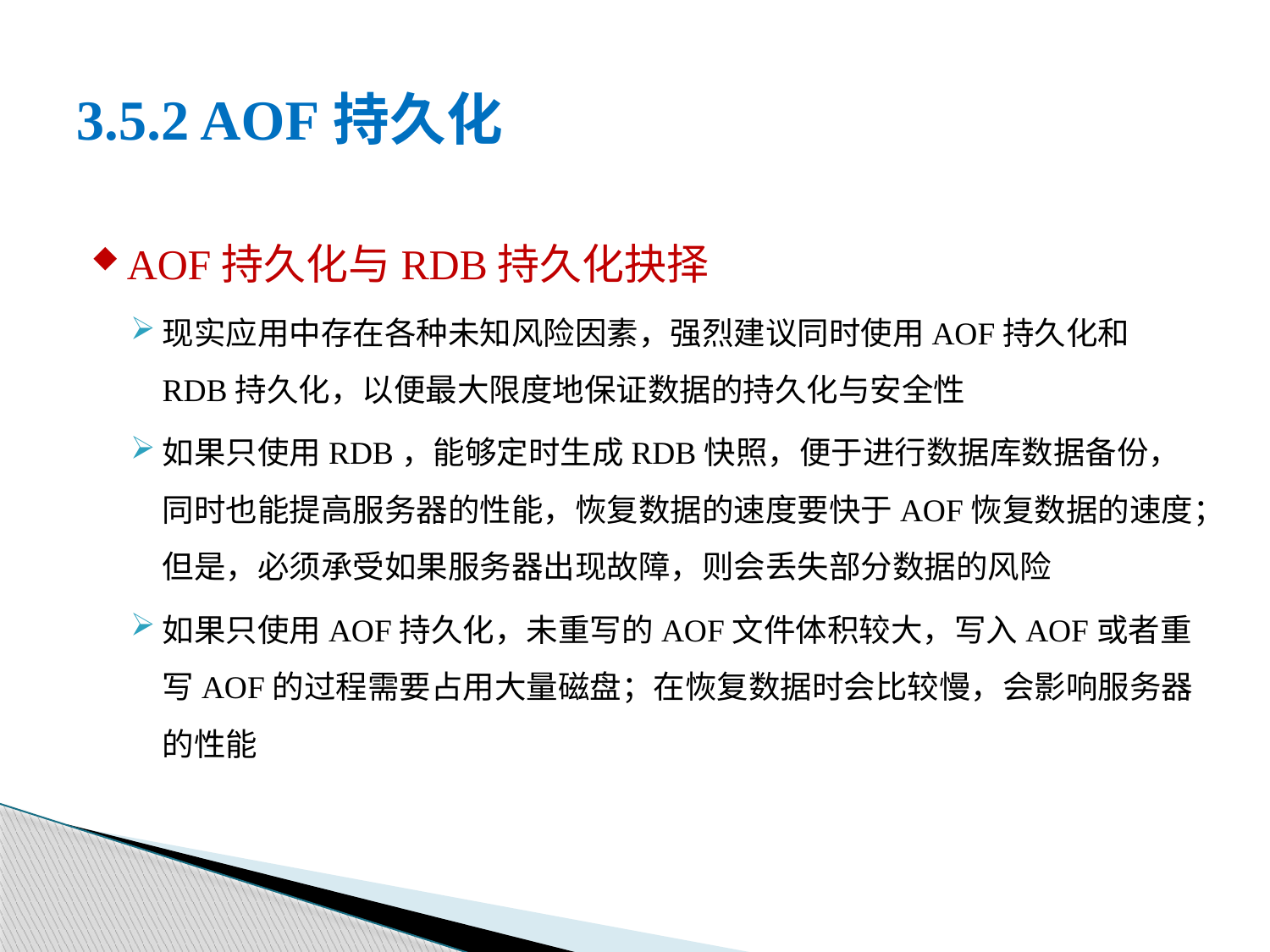

# 3.5.2 AOF持久化
AOF持久化与RDB持久化抉择
现实应用中存在各种未知风险因素，强烈建议同时使用AOF持久化和RDB持久化，以便最大限度地保证数据的持久化与安全性
如果只使用RDB，能够定时生成RDB快照，便于进行数据库数据备份，同时也能提高服务器的性能，恢复数据的速度要快于AOF恢复数据的速度；但是，必须承受如果服务器出现故障，则会丢失部分数据的风险
如果只使用AOF持久化，未重写的AOF文件体积较大，写入AOF或者重写AOF的过程需要占用大量磁盘；在恢复数据时会比较慢，会影响服务器的性能